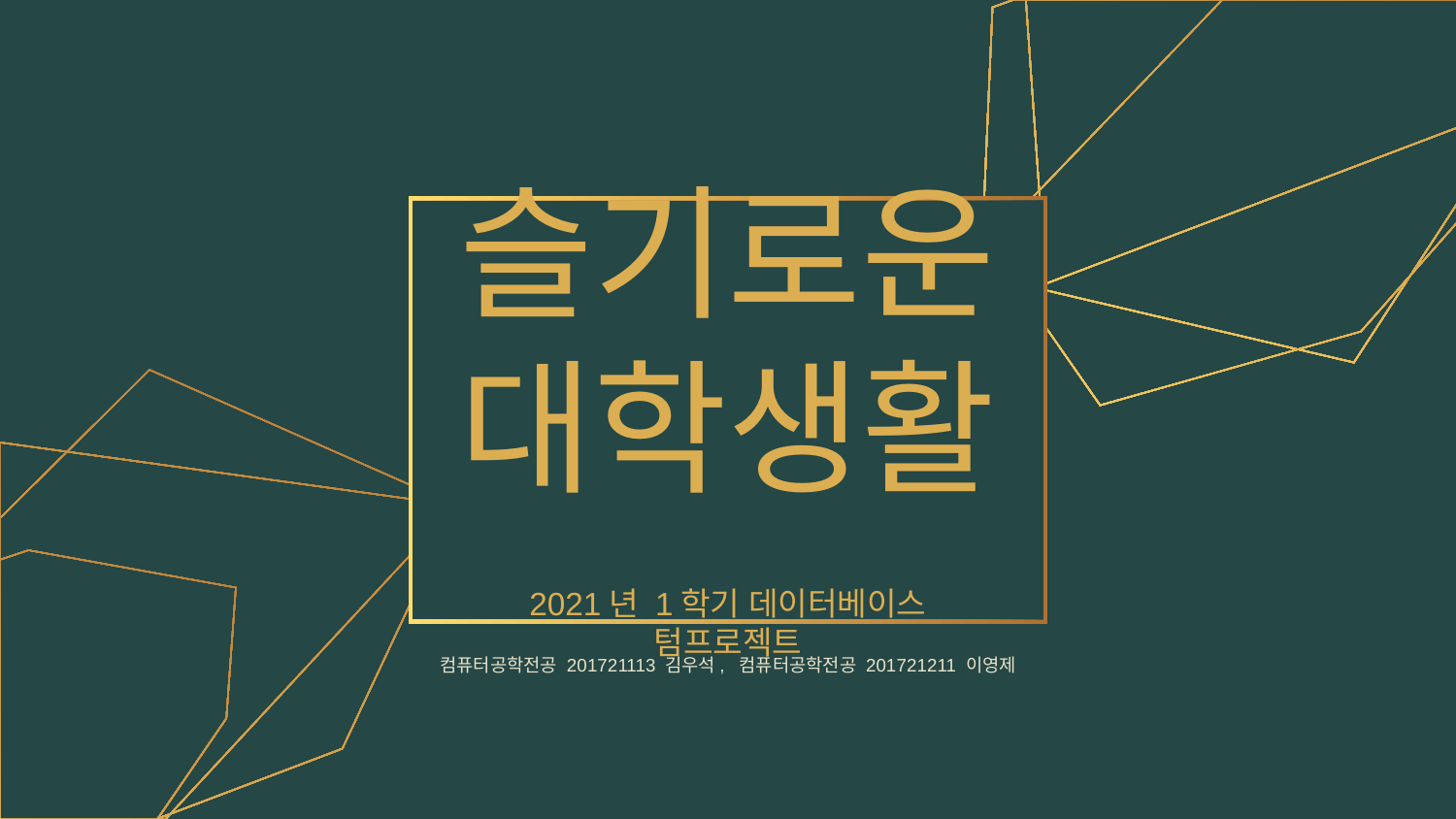

# 슬기로운 대학생활 2021년 1학기 데이터베이스 텀프로젝트
컴퓨터공학전공 201721113 김우석,  컴퓨터공학전공 201721211 이영제